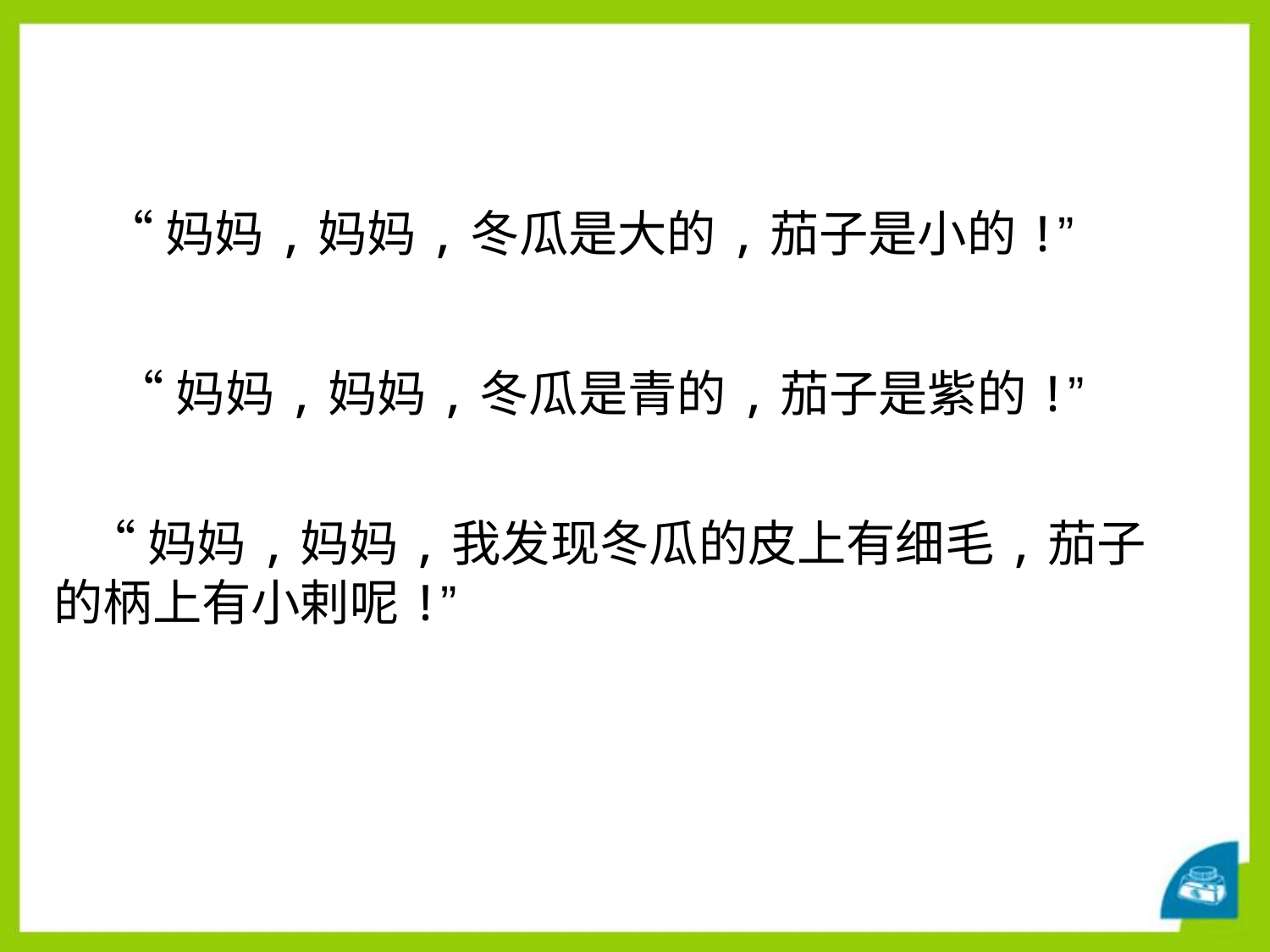

“妈妈,妈妈,冬瓜是大的,茄子是小的!”
“妈妈,妈妈,冬瓜是青的,茄子是紫的!”
   “妈妈,妈妈,我发现冬瓜的皮上有细毛,茄子
的柄上有小剌呢!”